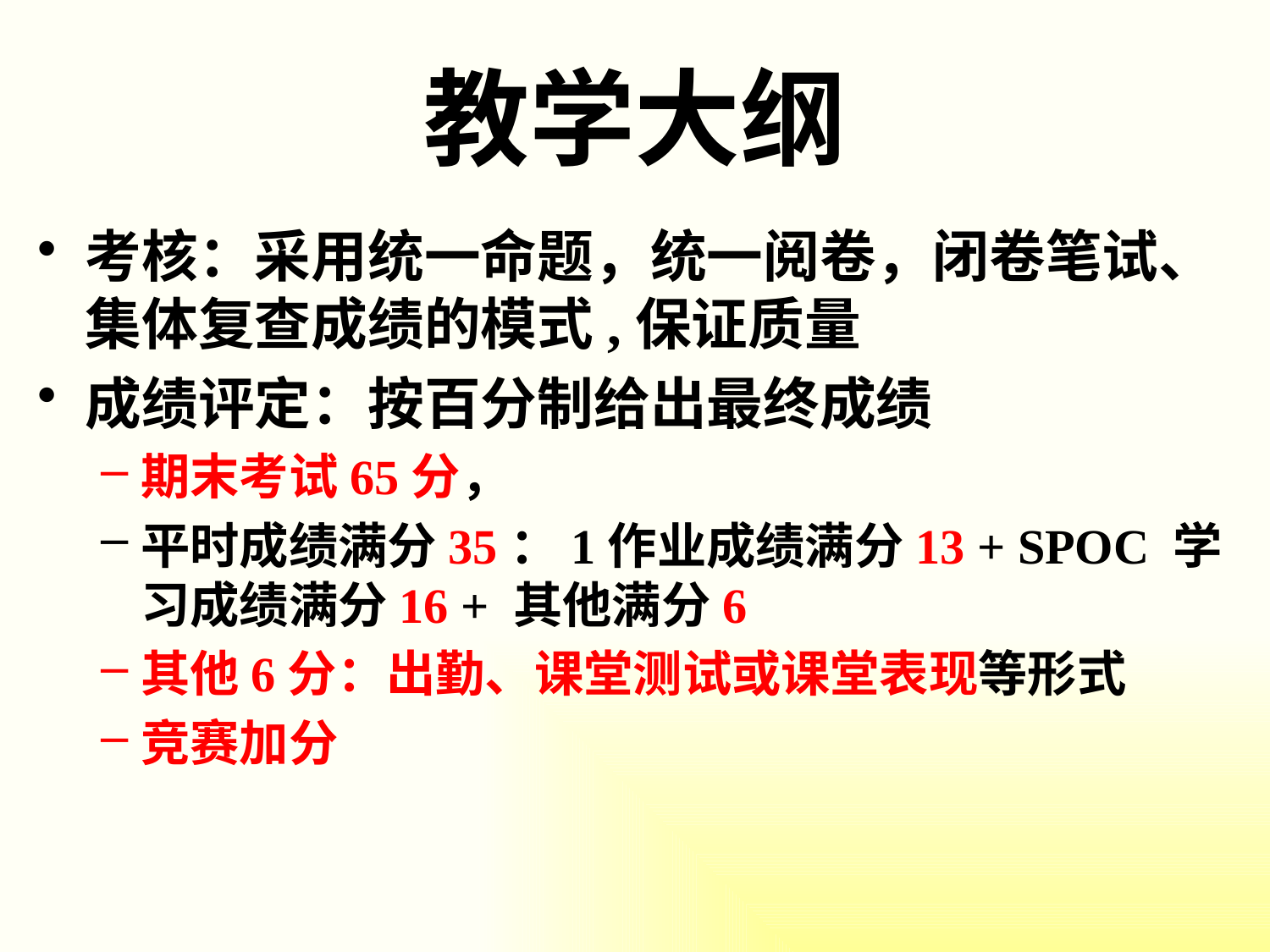

# 教学大纲
考核：采用统一命题，统一阅卷，闭卷笔试、集体复查成绩的模式,保证质量
成绩评定：按百分制给出最终成绩
期末考试65分，
平时成绩满分35：1作业成绩满分13 + SPOC 学习成绩满分16 + 其他满分6
其他6分：出勤、课堂测试或课堂表现等形式
竞赛加分